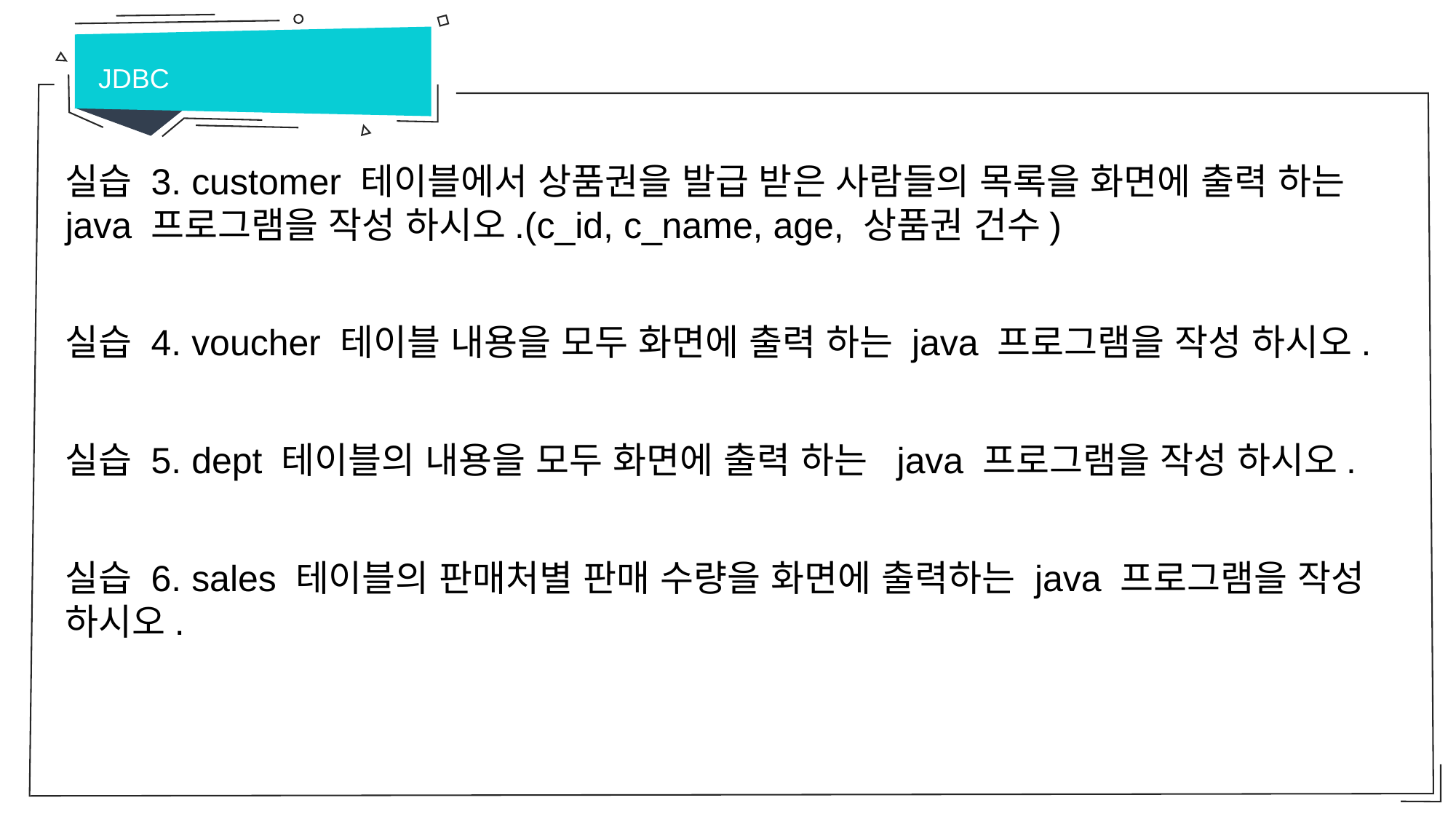

JDBC
실습 3. customer 테이블에서 상품권을 발급 받은 사람들의 목록을 화면에 출력 하는  java 프로그램을 작성 하시오.(c_id, c_name, age, 상품권 건수)

실습 4. voucher 테이블 내용을 모두 화면에 출력 하는 java 프로그램을 작성 하시오.

실습 5. dept 테이블의 내용을 모두 화면에 출력 하는  java 프로그램을 작성 하시오.

실습 6. sales 테이블의 판매처별 판매 수량을 화면에 출력하는 java 프로그램을 작성 하시오.